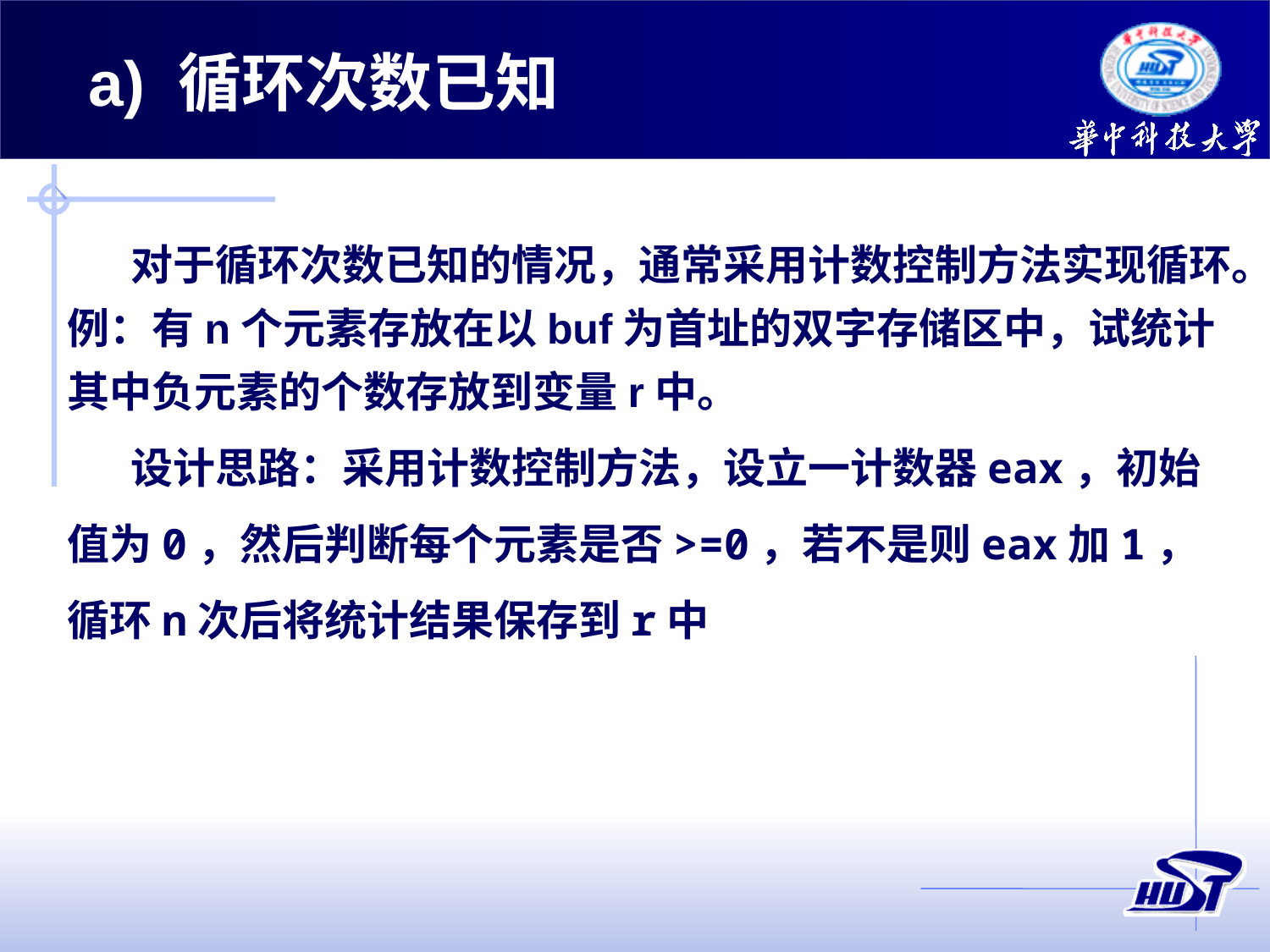

a) 循环次数已知
对于循环次数已知的情况，通常采用计数控制方法实现循环。
例：有n个元素存放在以buf为首址的双字存储区中，试统计其中负元素的个数存放到变量r中。
设计思路：采用计数控制方法，设立一计数器eax，初始值为0，然后判断每个元素是否>=0，若不是则eax加1，循环n次后将统计结果保存到r中